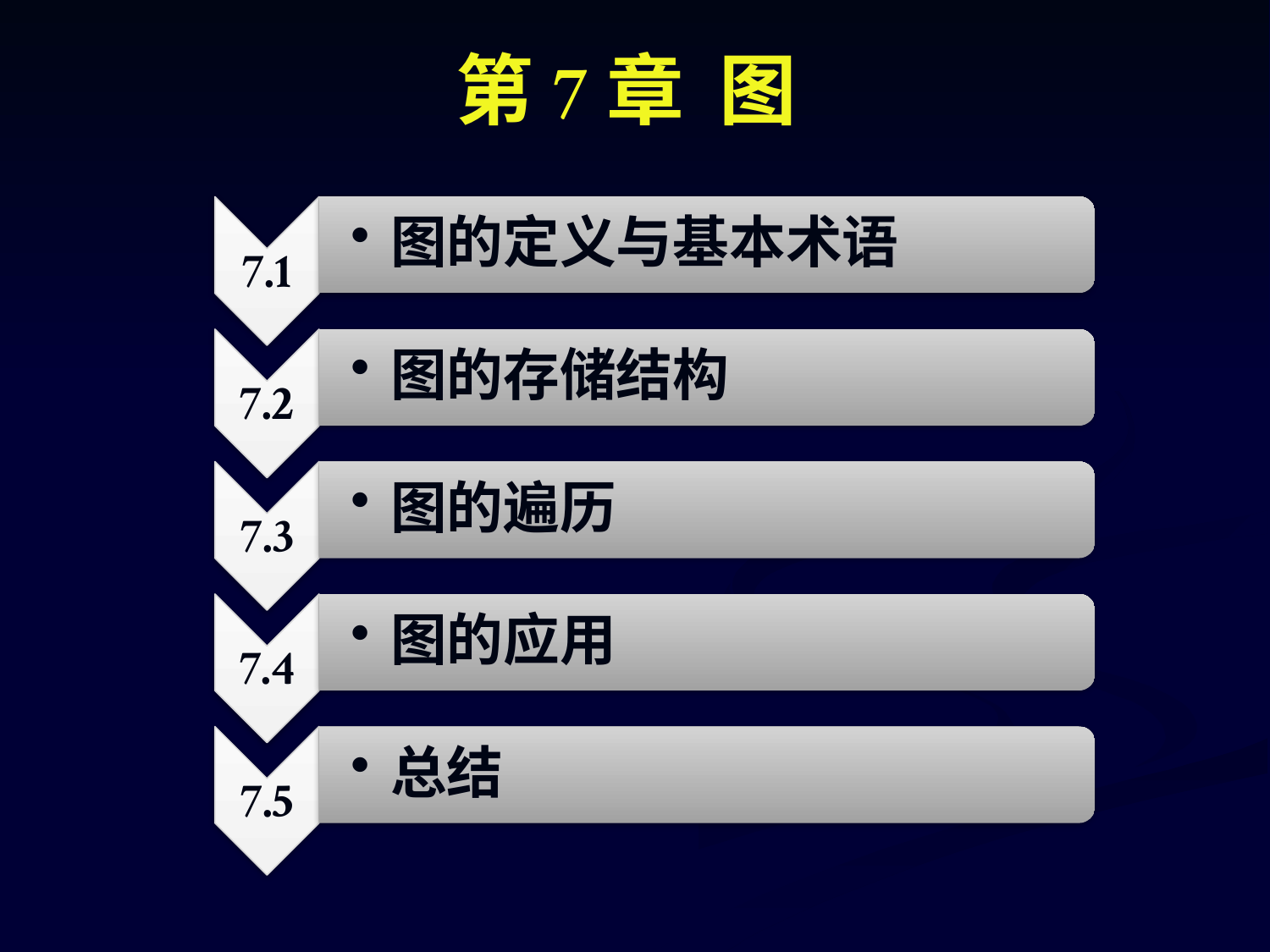

# 第7章  图
图的定义与基本术语
7.1
7.2
图的存储结构
7.3
图的遍历
图的应用
7.4
总结
7.5
4